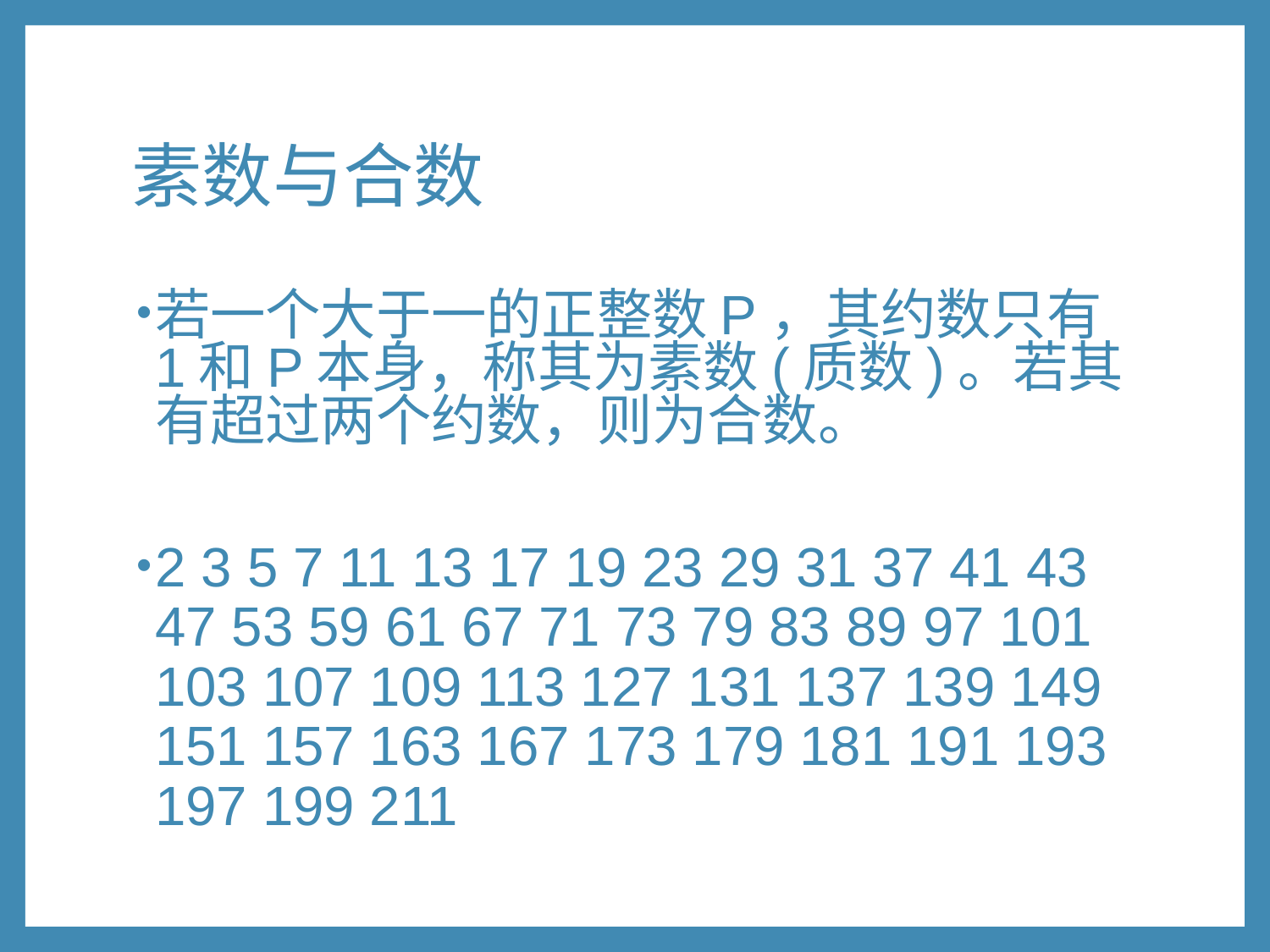

# 素数与合数
若一个大于一的正整数P，其约数只有1和P本身，称其为素数(质数)。若其有超过两个约数，则为合数。

2 3 5 7 11 13 17 19 23 29 31 37 41 43 47 53 59 61 67 71 73 79 83 89 97 101 103 107 109 113 127 131 137 139 149 151 157 163 167 173 179 181 191 193 197 199 211